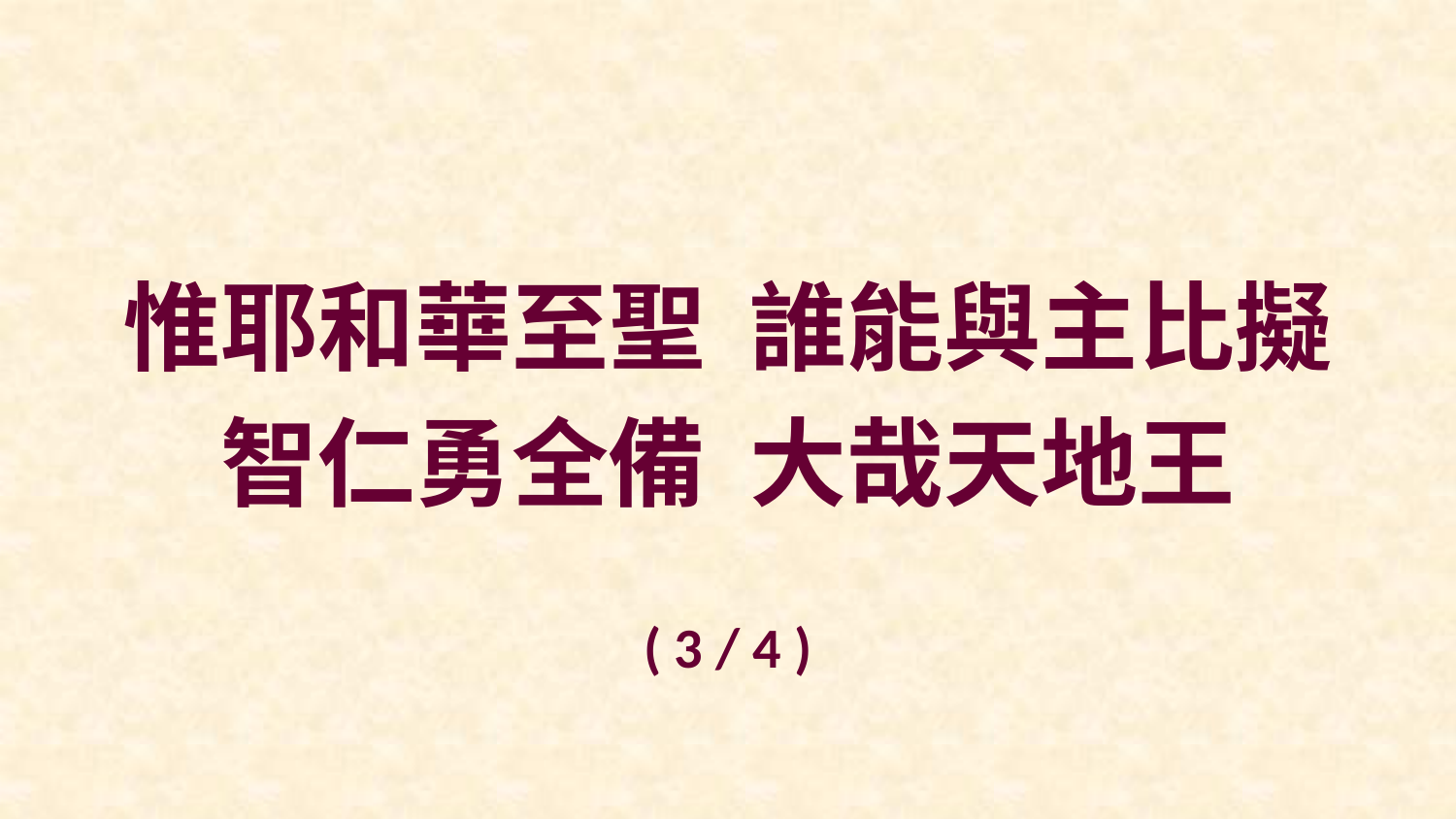

惟耶和華至聖  誰能與主比擬
智仁勇全備  大哉天地王
( 3 / 4 )